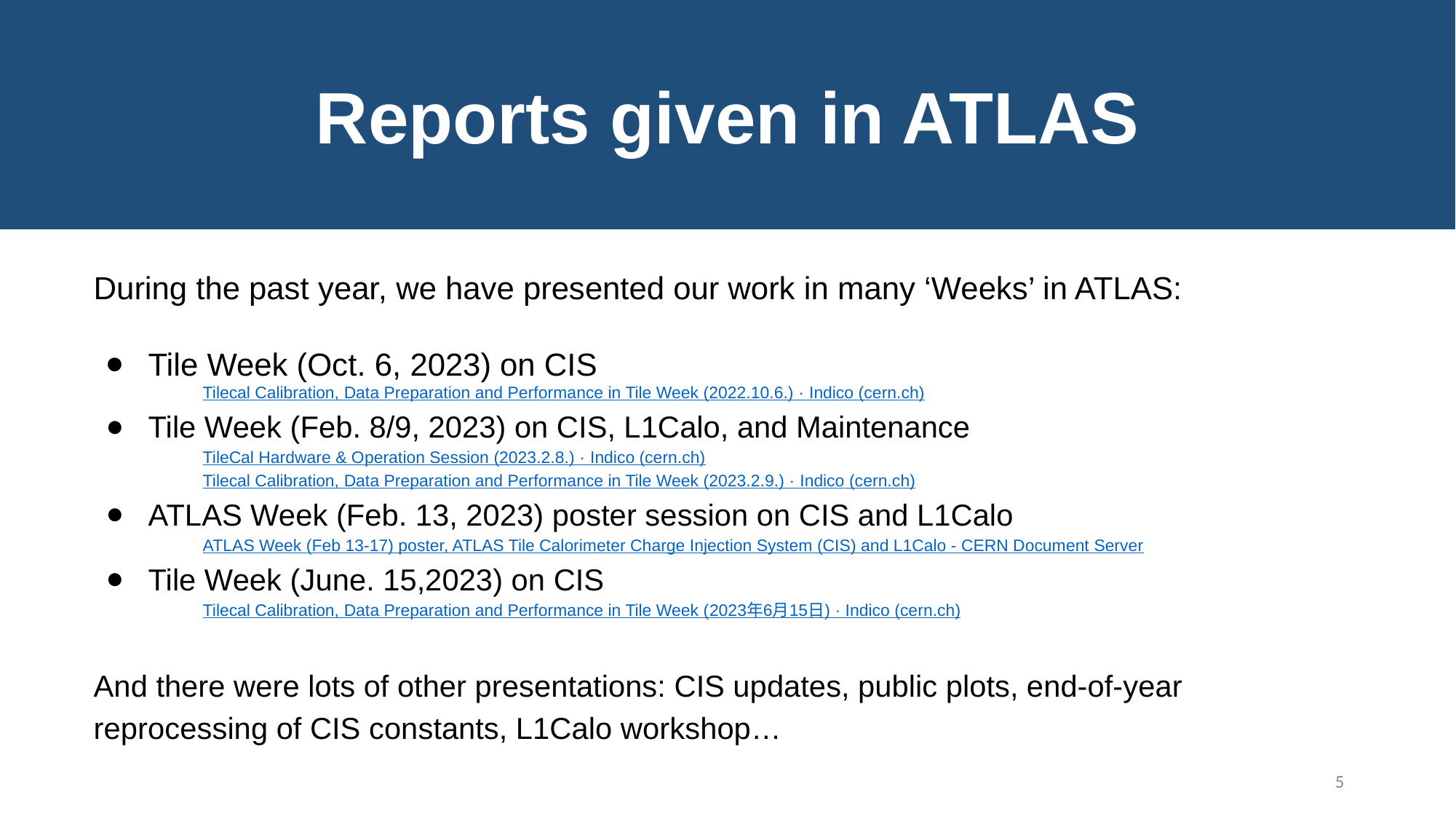

Reports given in ATLAS

During the past year, we have presented our work in many ‘Weeks’ in ATLAS:

Tile Week (Oct. 6, 2023) on CIS
Tilecal Calibration, Data Preparation and Performance in Tile Week (2022.10.6.) · Indico (cern.ch)
Tile Week (Feb. 8/9, 2023) on CIS, L1Calo, and Maintenance
TileCal Hardware & Operation Session (2023.2.8.) · Indico (cern.ch)
Tilecal Calibration, Data Preparation and Performance in Tile Week (2023.2.9.) · Indico (cern.ch)
ATLAS Week (Feb. 13, 2023) poster session on CIS and L1Calo
ATLAS Week (Feb 13-17) poster, ATLAS Tile Calorimeter Charge Injection System (CIS) and L1Calo - CERN Document Server
Tile Week (June. 15,2023) on CIS
Tilecal Calibration, Data Preparation and Performance in Tile Week (2023年6月15日) · Indico (cern.ch)

And there were lots of other presentations: CIS updates, public plots, end-of-year reprocessing of CIS constants, L1Calo workshop…
5